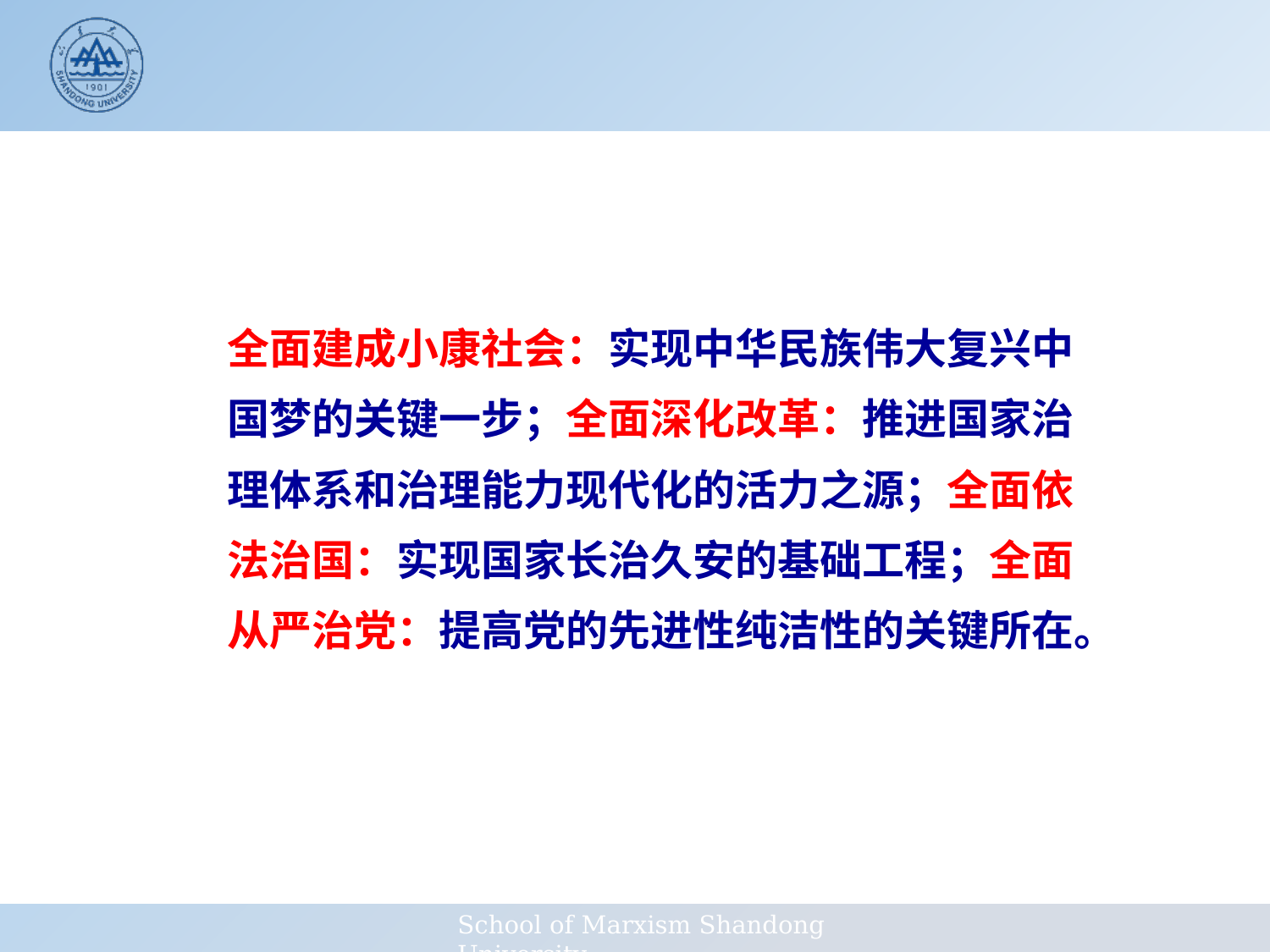

全面建成小康社会：实现中华民族伟大复兴中国梦的关键一步；全面深化改革：推进国家治理体系和治理能力现代化的活力之源；全面依法治国：实现国家长治久安的基础工程；全面从严治党：提高党的先进性纯洁性的关键所在。